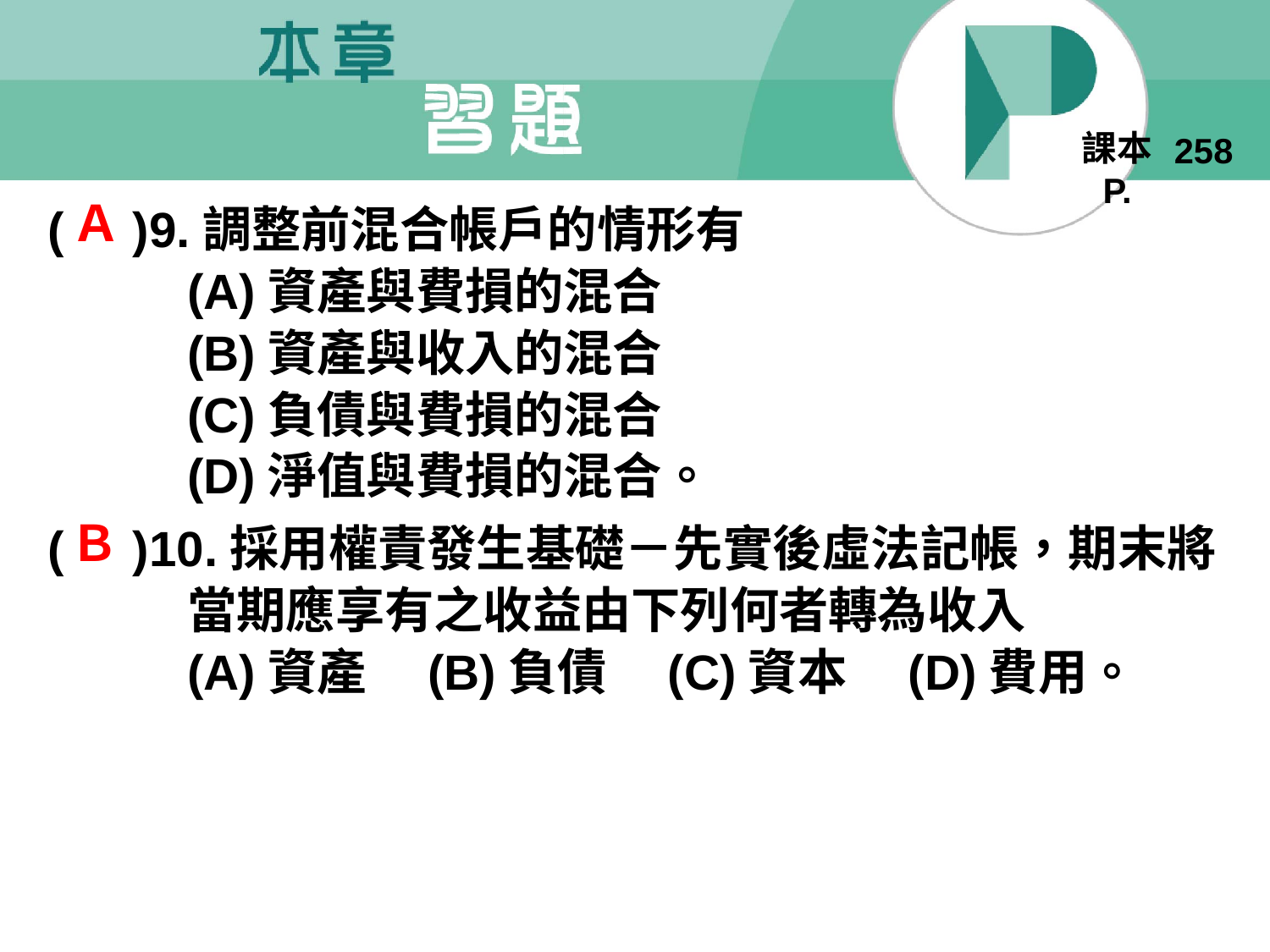

258
Ａ
(     )9.調整前混合帳戶的情形有
       　(A)資產與費損的混合
       　(B)資產與收入的混合
       　(C)負債與費損的混合
       　(D)淨值與費損的混合。
(     )10.採用權責發生基礎－先實後虛法記帳，期末將當期應享有之收益由下列何者轉為收入　
(A)資產　(B)負債　(C)資本　(D)費用。
Ｂ